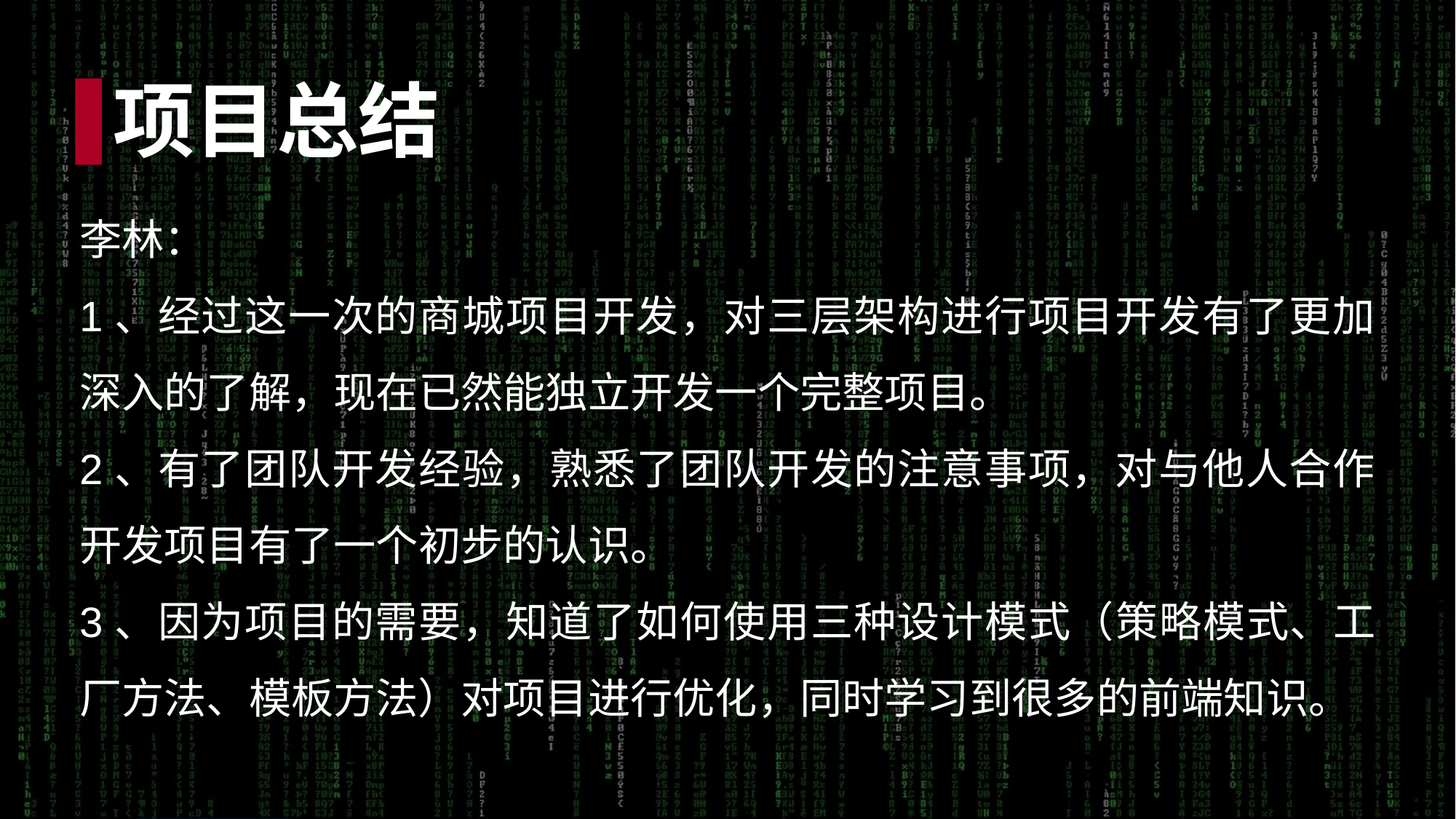

项目总结

李林：
1、经过这一次的商城项目开发，对三层架构进行项目开发有了更加深入的了解，现在已然能独立开发一个完整项目。
2、有了团队开发经验，熟悉了团队开发的注意事项，对与他人合作开发项目有了一个初步的认识。
3、因为项目的需要，知道了如何使用三种设计模式（策略模式、工厂方法、模板方法）对项目进行优化，同时学习到很多的前端知识。